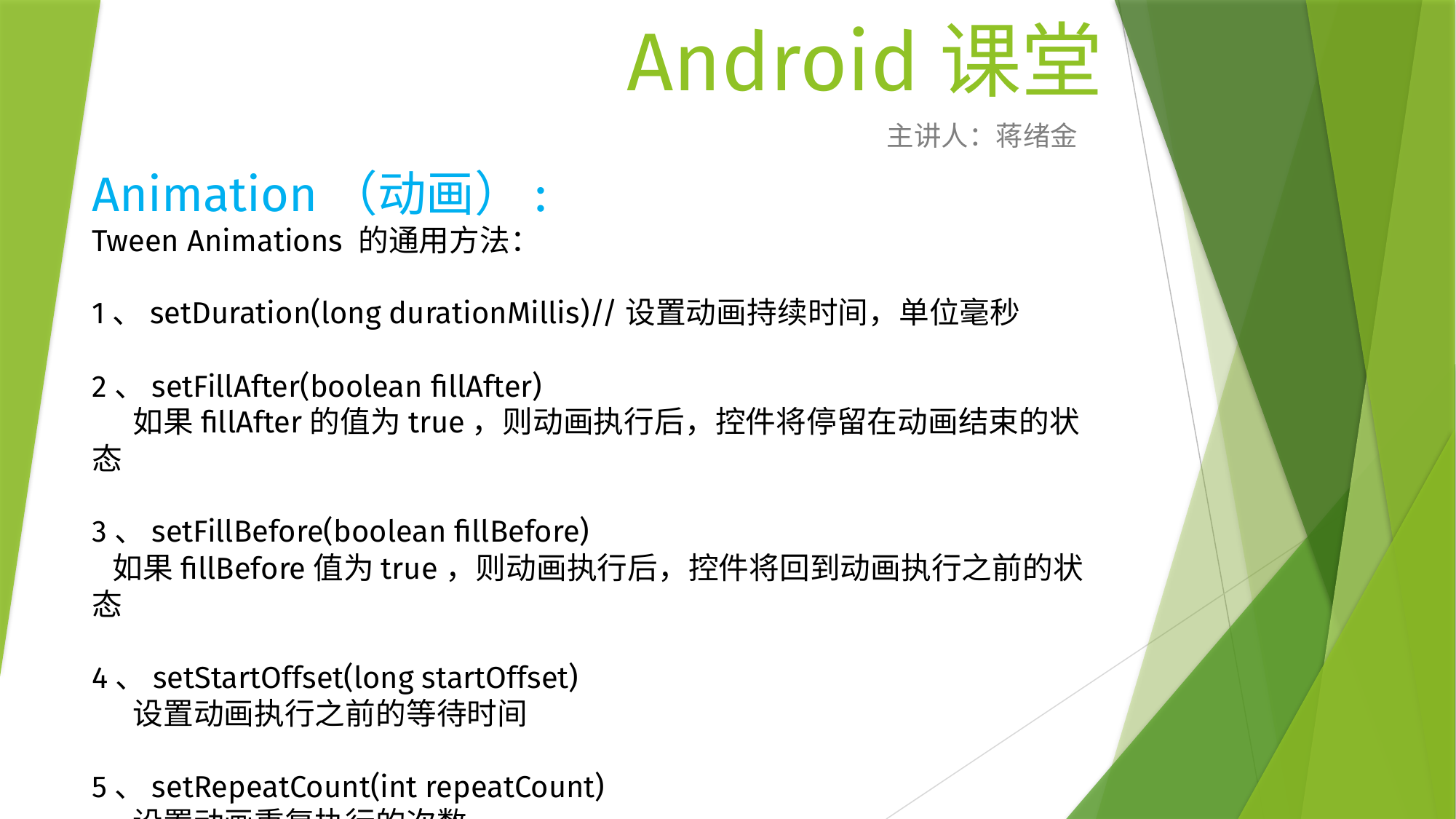

# Android课堂
主讲人：蒋绪金
Animation（动画）:
Tween Animations 的通用方法：

1、setDuration(long durationMillis)//设置动画持续时间，单位毫秒

2、setFillAfter(boolean fillAfter)
     如果fillAfter的值为true，则动画执行后，控件将停留在动画结束的状态

3、setFillBefore(boolean fillBefore)
  如果fillBefore值为true，则动画执行后，控件将回到动画执行之前的状态

4、setStartOffset(long startOffset)
     设置动画执行之前的等待时间

5、setRepeatCount(int repeatCount)
     设置动画重复执行的次数